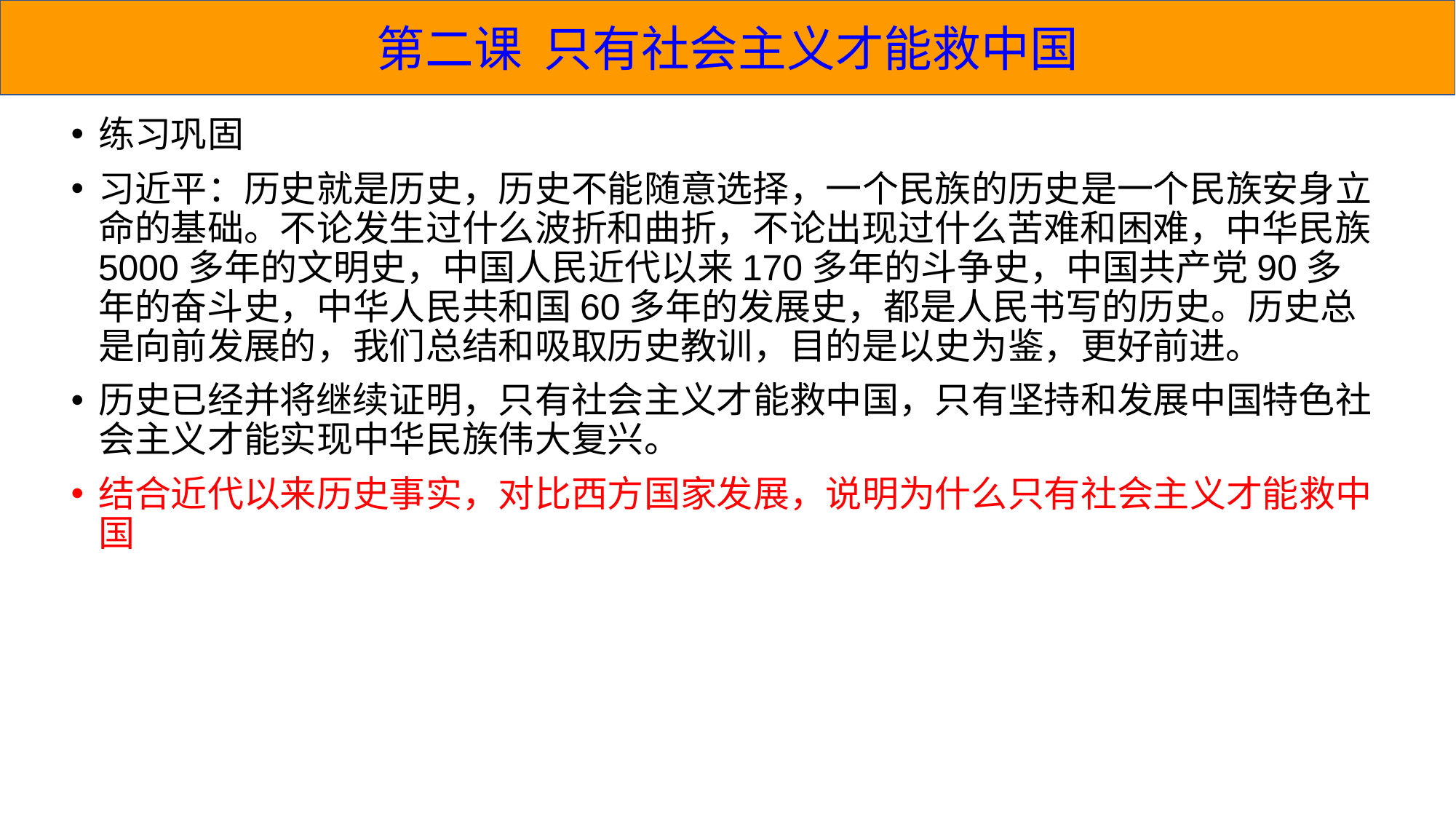

第二课  只有社会主义才能救中国
练习巩固
习近平：历史就是历史，历史不能随意选择，一个民族的历史是一个民族安身立命的基础。不论发生过什么波折和曲折，不论出现过什么苦难和困难，中华民族5000多年的文明史，中国人民近代以来170多年的斗争史，中国共产党90多年的奋斗史，中华人民共和国60多年的发展史，都是人民书写的历史。历史总是向前发展的，我们总结和吸取历史教训，目的是以史为鉴，更好前进。
历史已经并将继续证明，只有社会主义才能救中国，只有坚持和发展中国特色社会主义才能实现中华民族伟大复兴。
结合近代以来历史事实，对比西方国家发展，说明为什么只有社会主义才能救中国